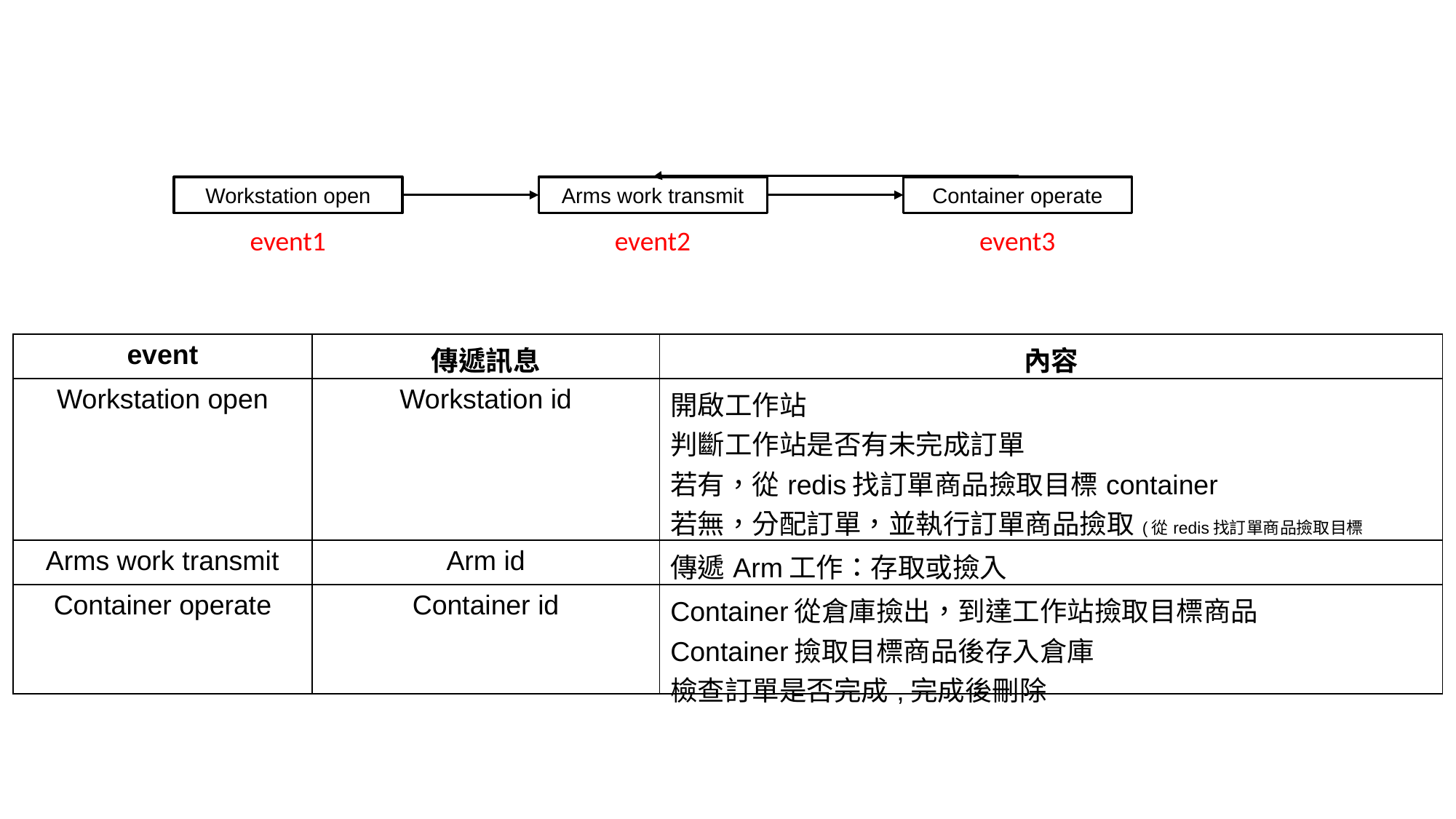

Workstation open
Arms work transmit
Container operate
event1
event2
event3
| event | 傳遞訊息 | 內容 |
| --- | --- | --- |
| Workstation open | Workstation id | 開啟工作站 判斷工作站是否有未完成訂單 若有，從redis找訂單商品撿取目標container 若無，分配訂單，並執行訂單商品撿取(從redis找訂單商品撿取目標container) |
| Arms work transmit | Arm id | 傳遞Arm工作：存取或撿入 |
| Container operate | Container id | Container從倉庫撿出，到達工作站撿取目標商品 Container撿取目標商品後存入倉庫 檢查訂單是否完成,完成後刪除 |